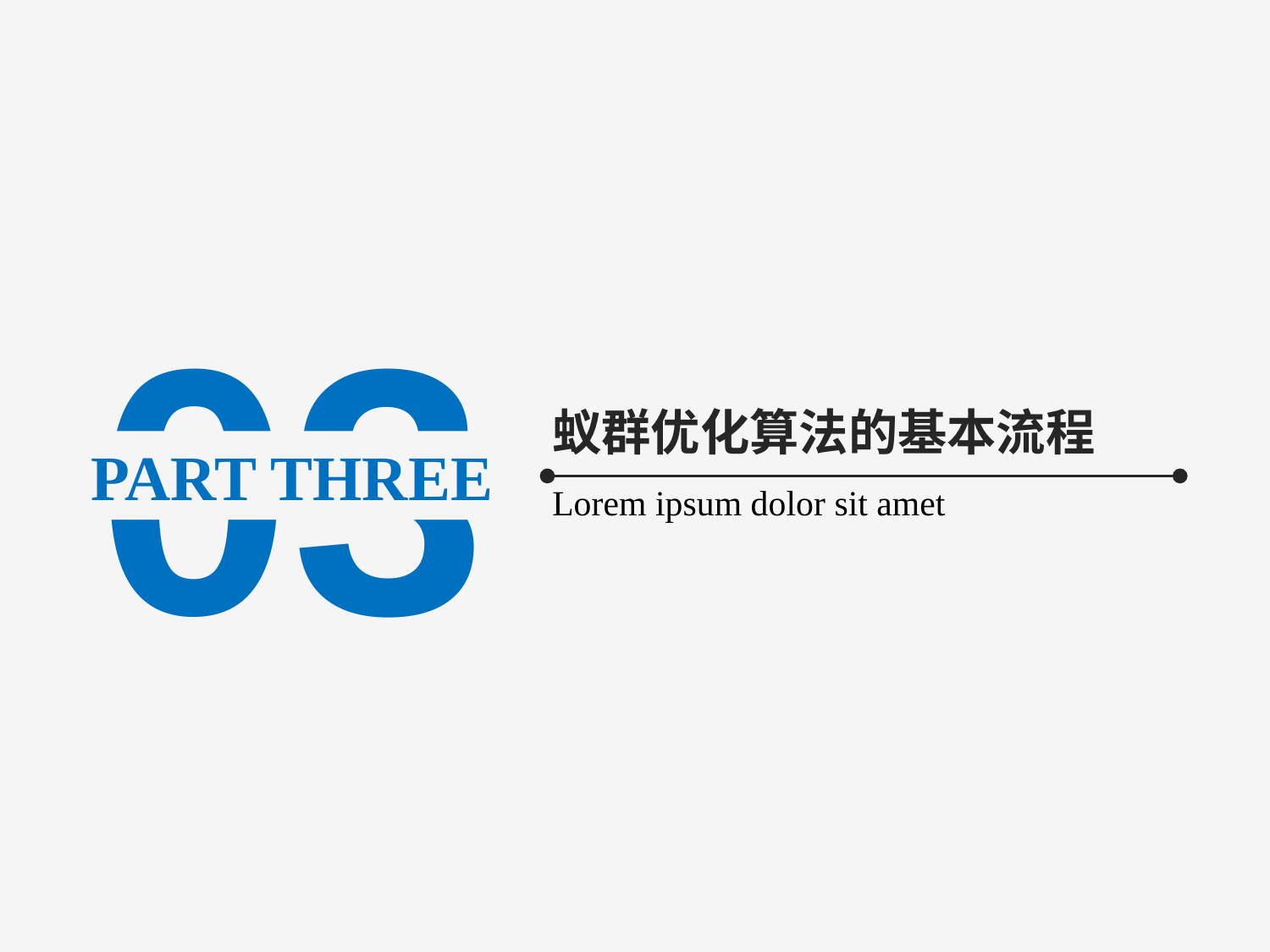

03
蚁群优化算法的基本流程
PART THREE

Lorem ipsum dolor sit amet